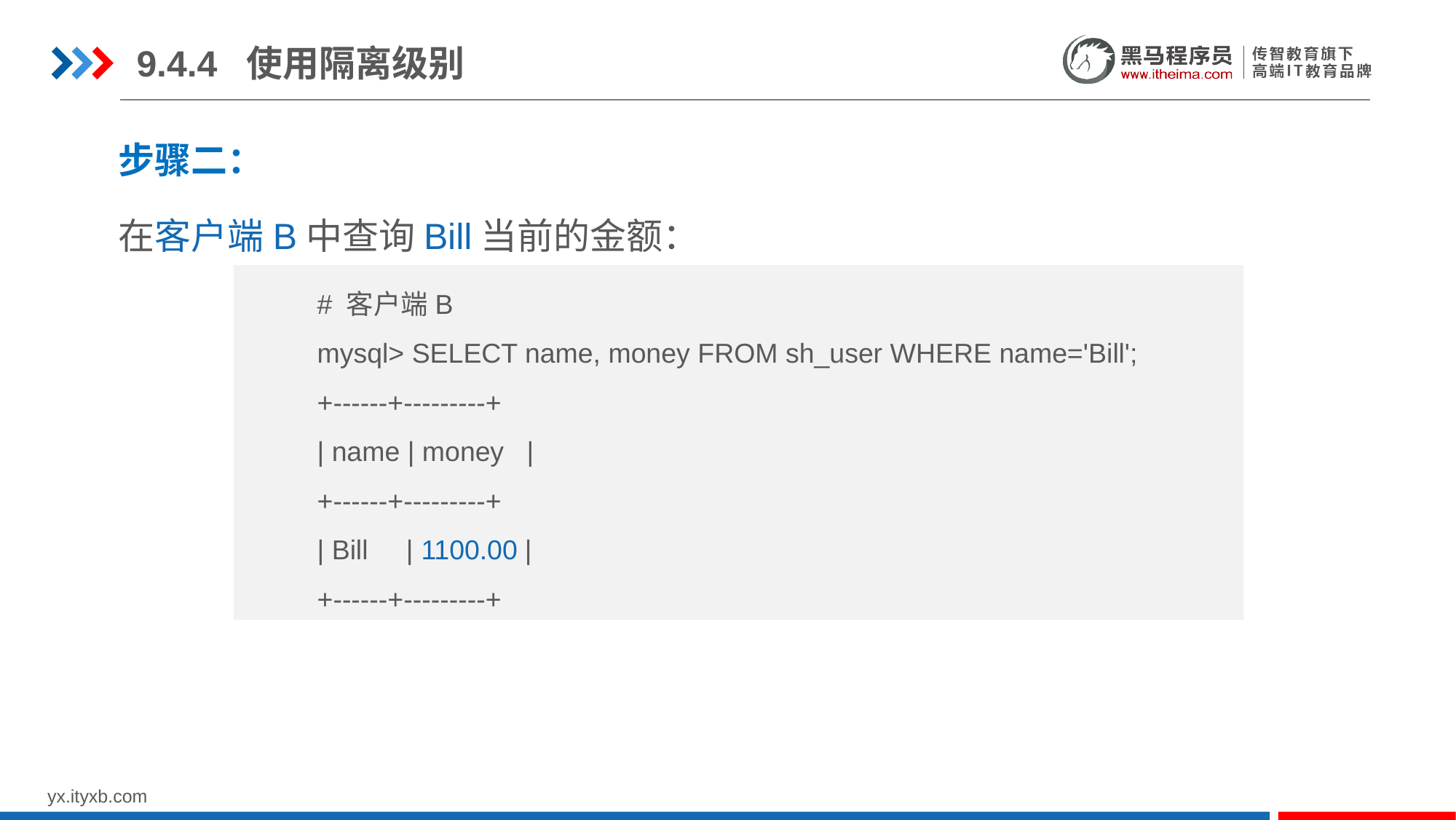

9.4.4  使用隔离级别
步骤二：
在客户端B中查询Bill当前的金额：
# 客户端B
mysql> SELECT name, money FROM sh_user WHERE name='Bill';
+------+---------+
| name | money   |
+------+---------+
| Bill     | 1100.00 |
+------+---------+